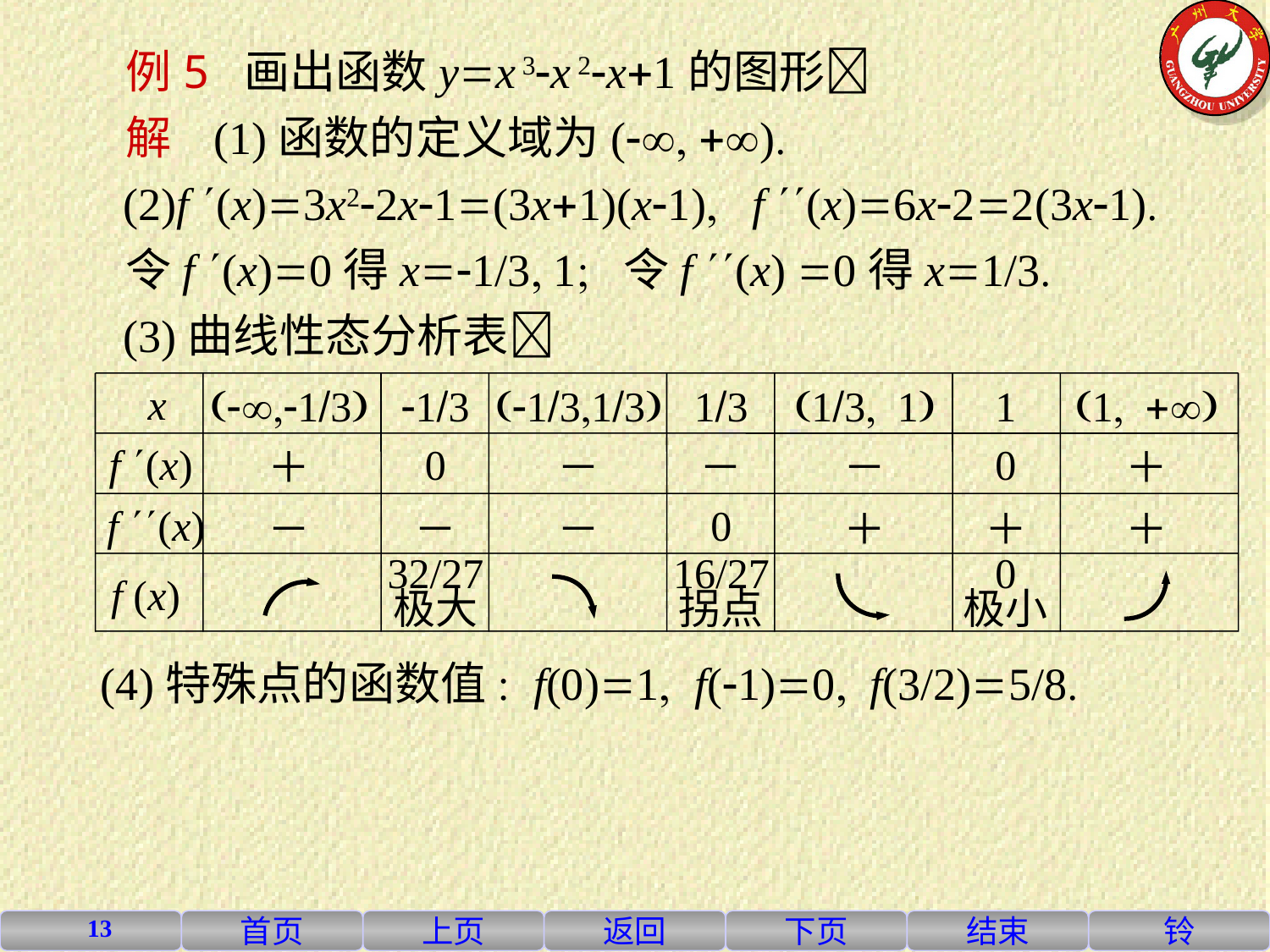

例5  画出函数y=x 3−x 2−x+1的图形.
        解   (1)函数的定义域为(−∞, +∞).
        (2)f ′(x)=3x2−2x−1=(3x+1)(x−1),   f ′′(x)=6x−2=2(3x−1).
        令f ′(x)=0得x=−1/3, 1;  令f ′′(x) =0得x=1/3.
        (3)曲线性态分析表:

x
(−∞,−1/3)
−1/3
(−1/3,1/3)
1/3
(1/3, 1)
1
(1, +∞)
 f ′(x)
 f ′′(x)
 f (x)
0
0
＋
－
－
－
＋
0
－
－
－
＋
＋
＋
32/27
极大
16/27
拐点
0
极小

        (4)特殊点的函数值:  f(0)=1,  f(−1)=0,  f(3/2)=5/8.
13